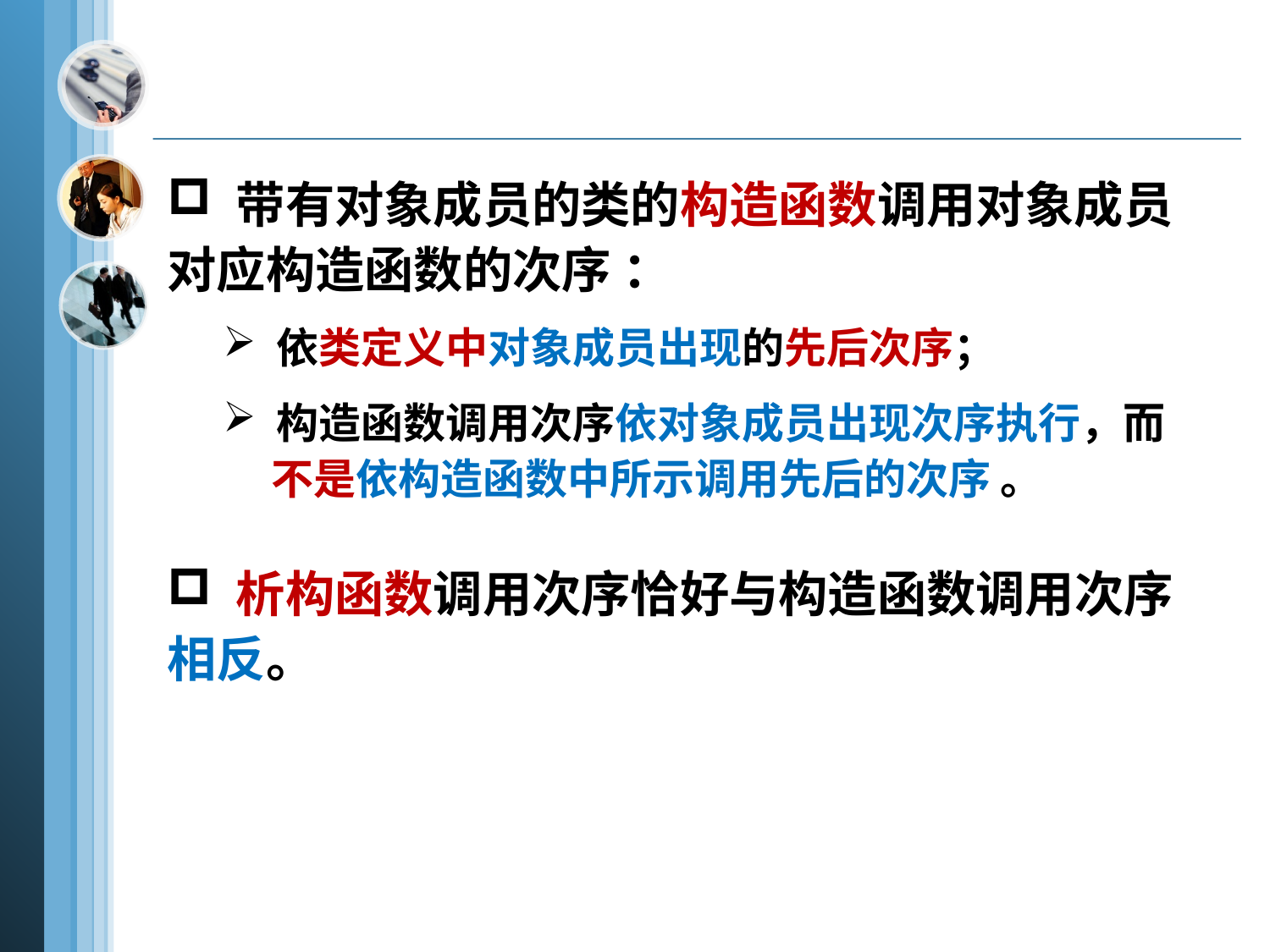

带有对象成员的类的构造函数调用对象成员对应构造函数的次序 ：
 依类定义中对象成员出现的先后次序；
 构造函数调用次序依对象成员出现次序执行，而
    不是依构造函数中所示调用先后的次序 。
 析构函数调用次序恰好与构造函数调用次序相反。